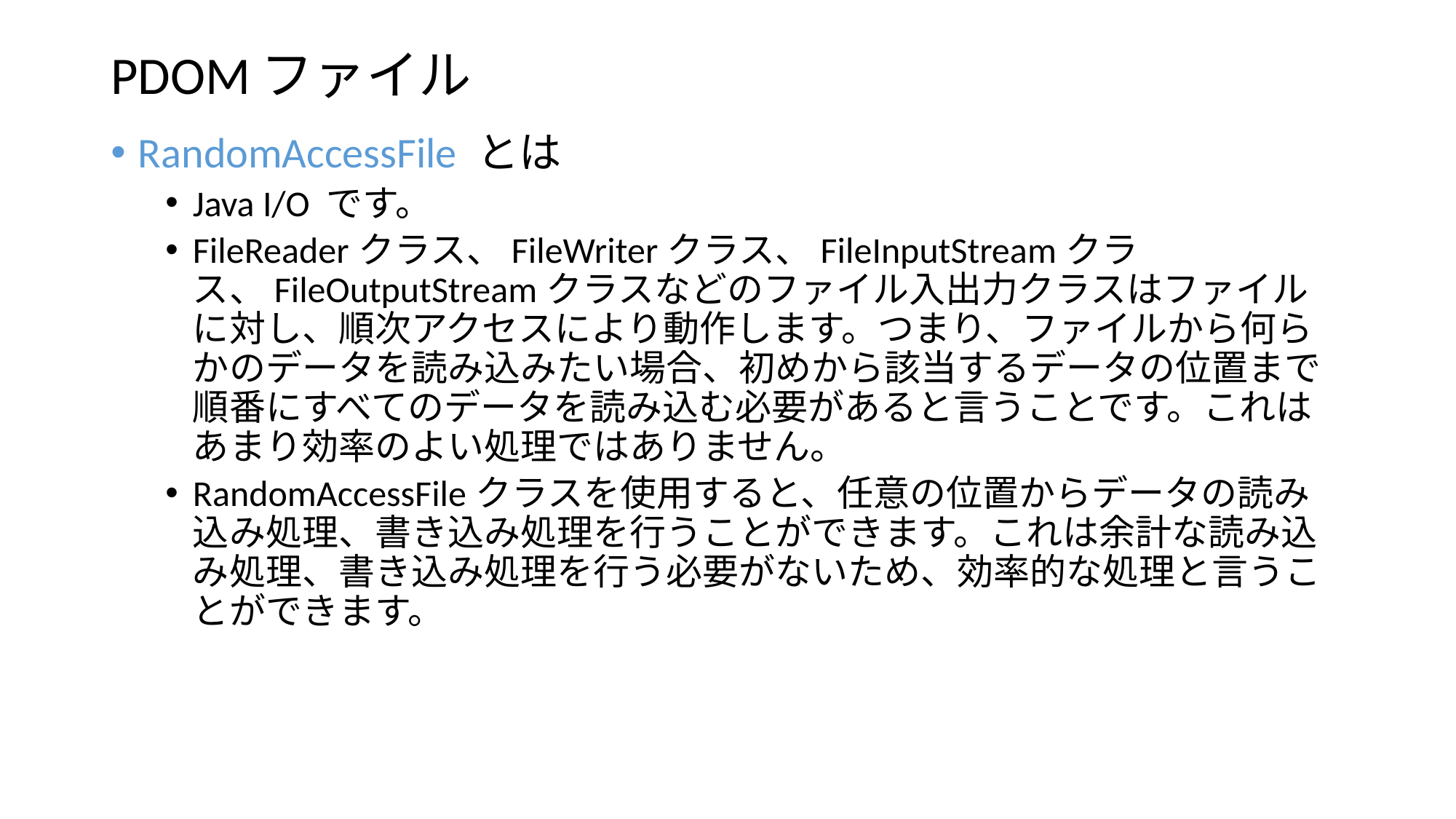

# PDOMファイル
RandomAccessFile とは
Java I/O です。
FileReaderクラス、FileWriterクラス、FileInputStreamクラス、FileOutputStreamクラスなどのファイル入出力クラスはファイルに対し、順次アクセスにより動作します。つまり、ファイルから何らかのデータを読み込みたい場合、初めから該当するデータの位置まで順番にすべてのデータを読み込む必要があると言うことです。これはあまり効率のよい処理ではありません。
RandomAccessFileクラスを使用すると、任意の位置からデータの読み込み処理、書き込み処理を行うことができます。これは余計な読み込み処理、書き込み処理を行う必要がないため、効率的な処理と言うことができます。